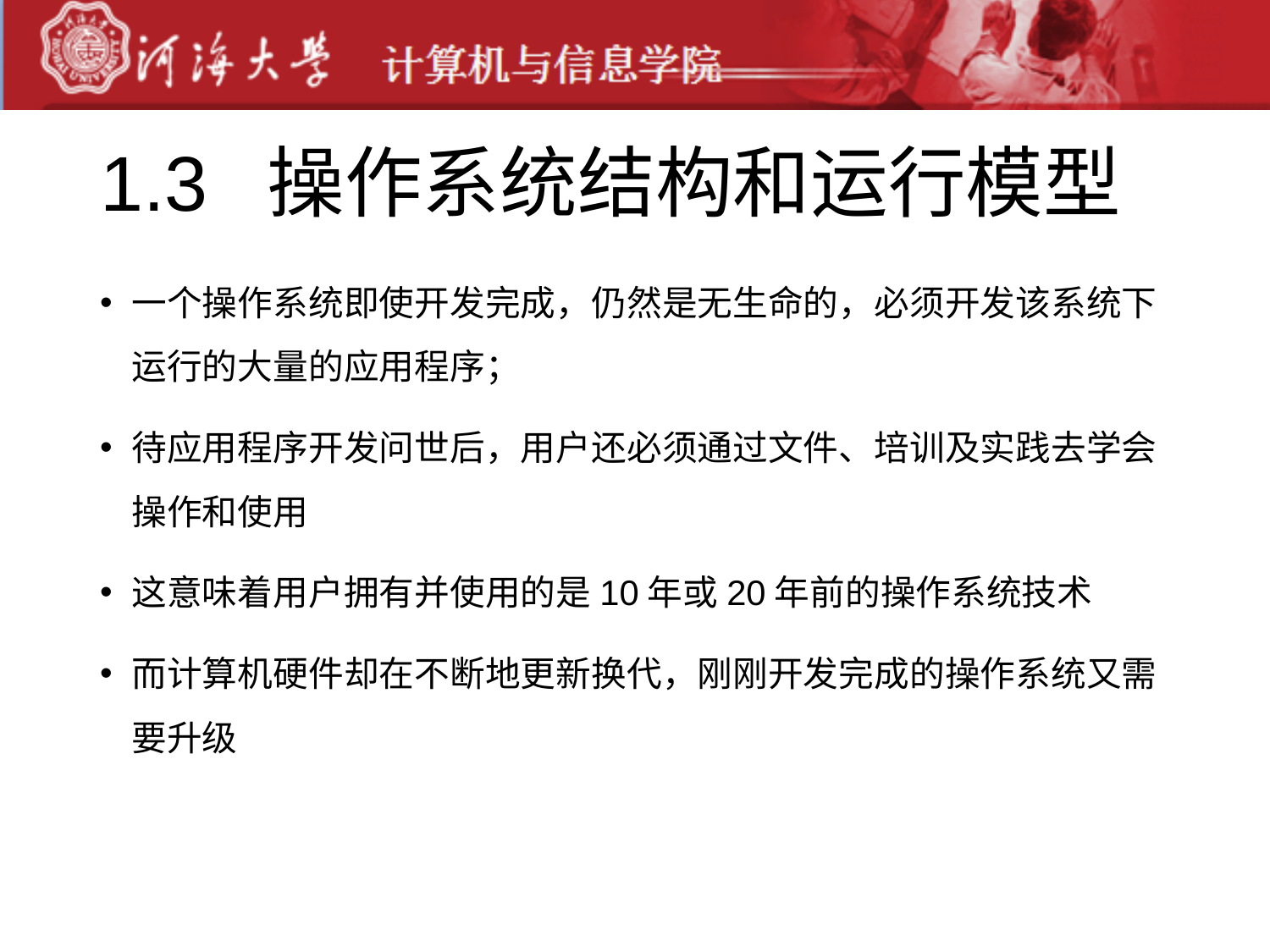

# 1.3	 操作系统结构和运行模型
一个操作系统即使开发完成，仍然是无生命的，必须开发该系统下运行的大量的应用程序；
待应用程序开发问世后，用户还必须通过文件、培训及实践去学会操作和使用
这意味着用户拥有并使用的是10年或20年前的操作系统技术
而计算机硬件却在不断地更新换代，刚刚开发完成的操作系统又需要升级